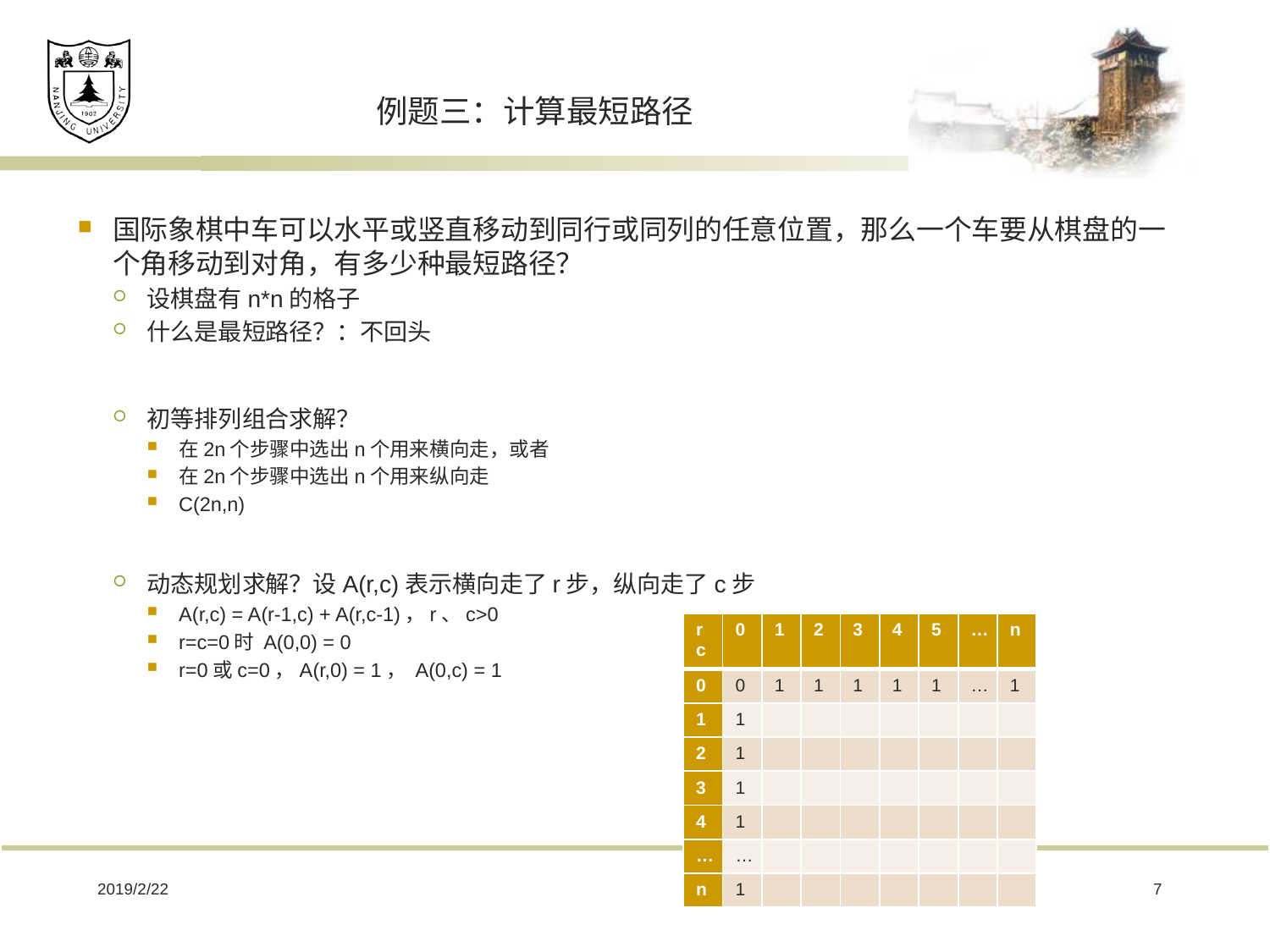

# 例题三：计算最短路径
国际象棋中车可以水平或竖直移动到同行或同列的任意位置，那么一个车要从棋盘的一个角移动到对角，有多少种最短路径？
设棋盘有n*n的格子
什么是最短路径？：不回头

初等排列组合求解？
在2n个步骤中选出n个用来横向走，或者
在2n个步骤中选出n个用来纵向走
C(2n,n)

动态规划求解？设A(r,c)表示横向走了r步，纵向走了c步
A(r,c) = A(r-1,c) + A(r,c-1)，r、c>0
r=c=0时 A(0,0) = 0
r=0或c=0，A(r,0) = 1， A(0,c) = 1
| r c | 0 | 1 | 2 | 3 | 4 | 5 | … | n |
| --- | --- | --- | --- | --- | --- | --- | --- | --- |
| 0 | 0 | 1 | 1 | 1 | 1 | 1 | … | 1 |
| 1 | 1 |  |  |  |  |  |  |  |
| 2 | 1 |  |  |  |  |  |  |  |
| 3 | 1 |  |  |  |  |  |  |  |
| 4 | 1 |  |  |  |  |  |  |  |
| … | … |  |  |  |  |  |  |  |
| n | 1 |  |  |  |  |  |  |  |
2019/2/22
7